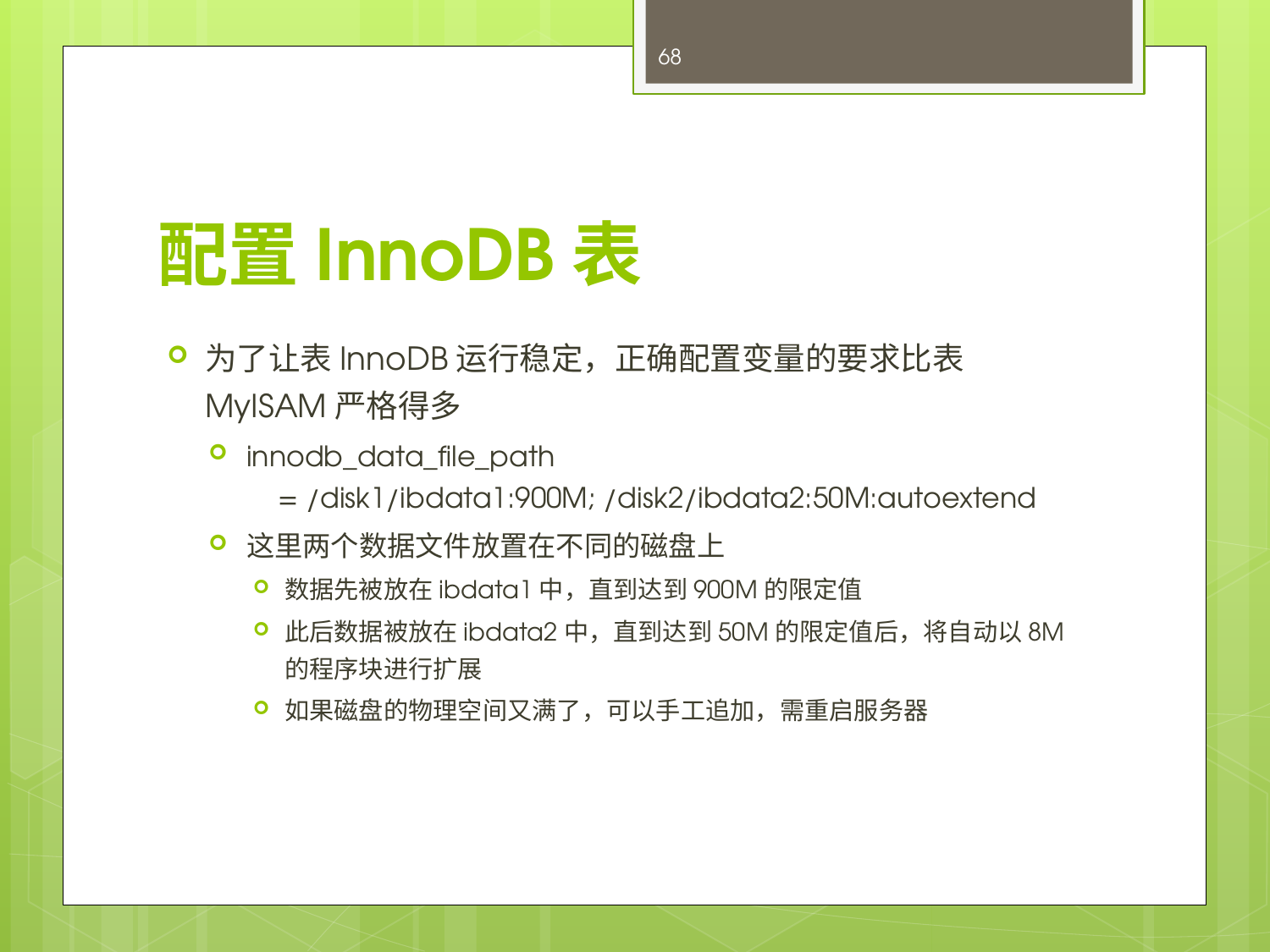

68
# 配置InnoDB表
为了让表InnoDB运行稳定，正确配置变量的要求比表MyISAM严格得多
innodb_data_file_path
    = /disk1/ibdata1:900M; /disk2/ibdata2:50M:autoextend
这里两个数据文件放置在不同的磁盘上
数据先被放在ibdata1中，直到达到900M的限定值
此后数据被放在ibdata2中，直到达到50M的限定值后，将自动以8M的程序块进行扩展
如果磁盘的物理空间又满了，可以手工追加，需重启服务器